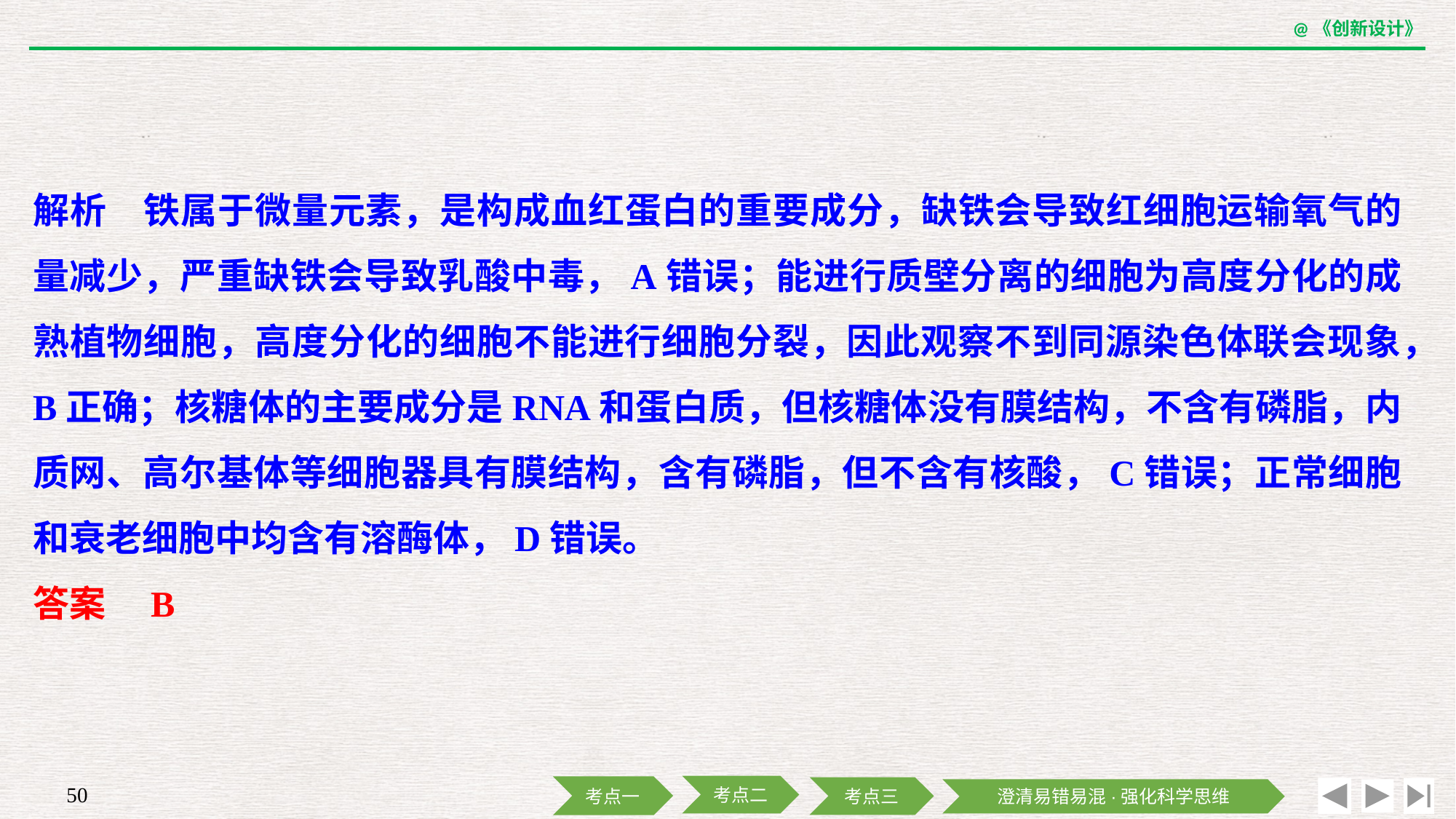

解析　铁属于微量元素，是构成血红蛋白的重要成分，缺铁会导致红细胞运输氧气的量减少，严重缺铁会导致乳酸中毒，A错误；能进行质壁分离的细胞为高度分化的成熟植物细胞，高度分化的细胞不能进行细胞分裂，因此观察不到同源染色体联会现象，B正确；核糖体的主要成分是RNA和蛋白质，但核糖体没有膜结构，不含有磷脂，内质网、高尔基体等细胞器具有膜结构，含有磷脂，但不含有核酸，C错误；正常细胞和衰老细胞中均含有溶酶体，D错误。
答案　B